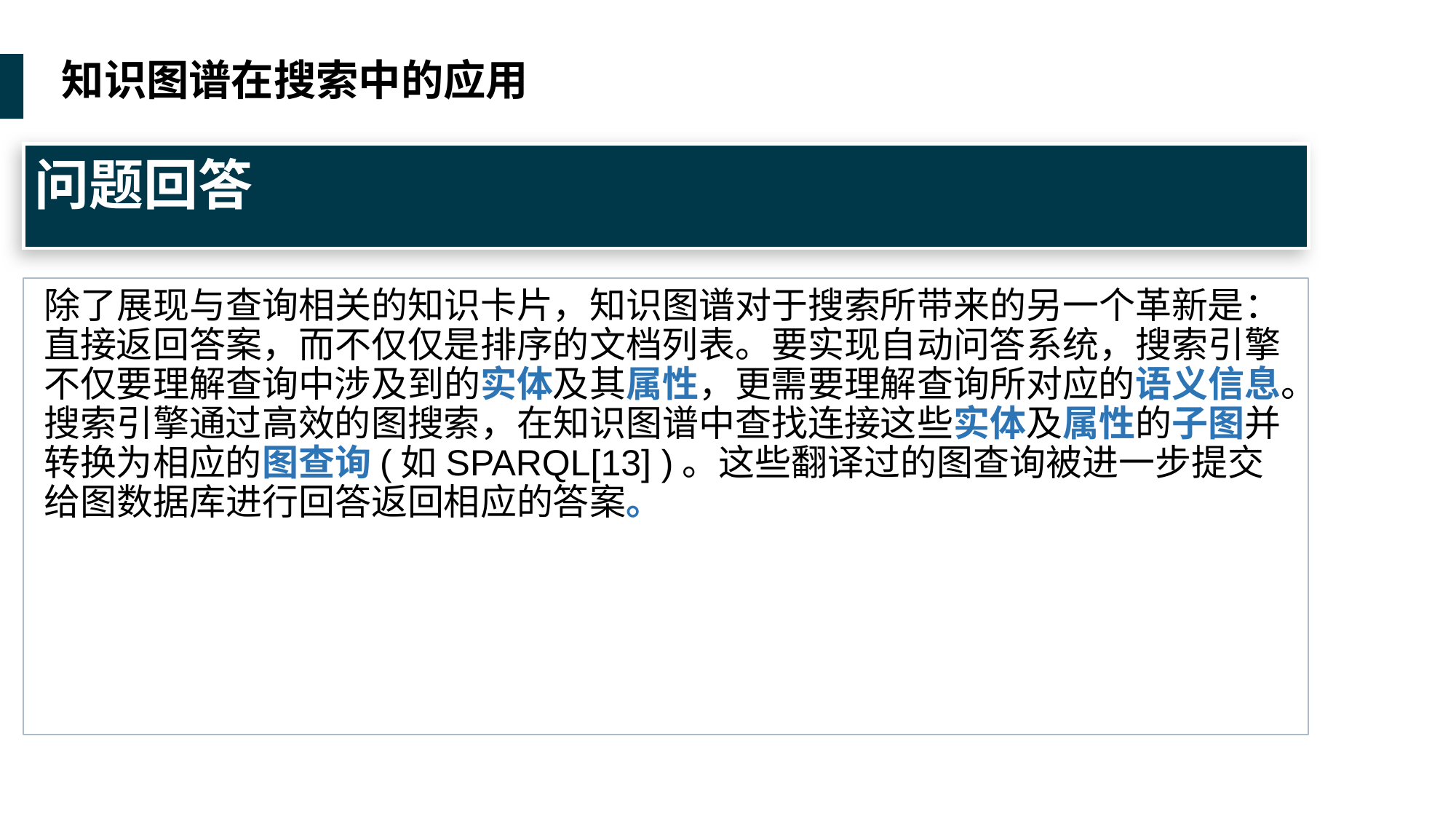

知识图谱在搜索中的应用

问题回答
除了展现与查询相关的知识卡片，知识图谱对于搜索所带来的另一个革新是：直接返回答案，而不仅仅是排序的文档列表。要实现自动问答系统，搜索引擎不仅要理解查询中涉及到的实体及其属性，更需要理解查询所对应的语义信息。搜索引擎通过高效的图搜索，在知识图谱中查找连接这些实体及属性的子图并转换为相应的图查询(如SPARQL[13] )。这些翻译过的图查询被进一步提交给图数据库进行回答返回相应的答案。